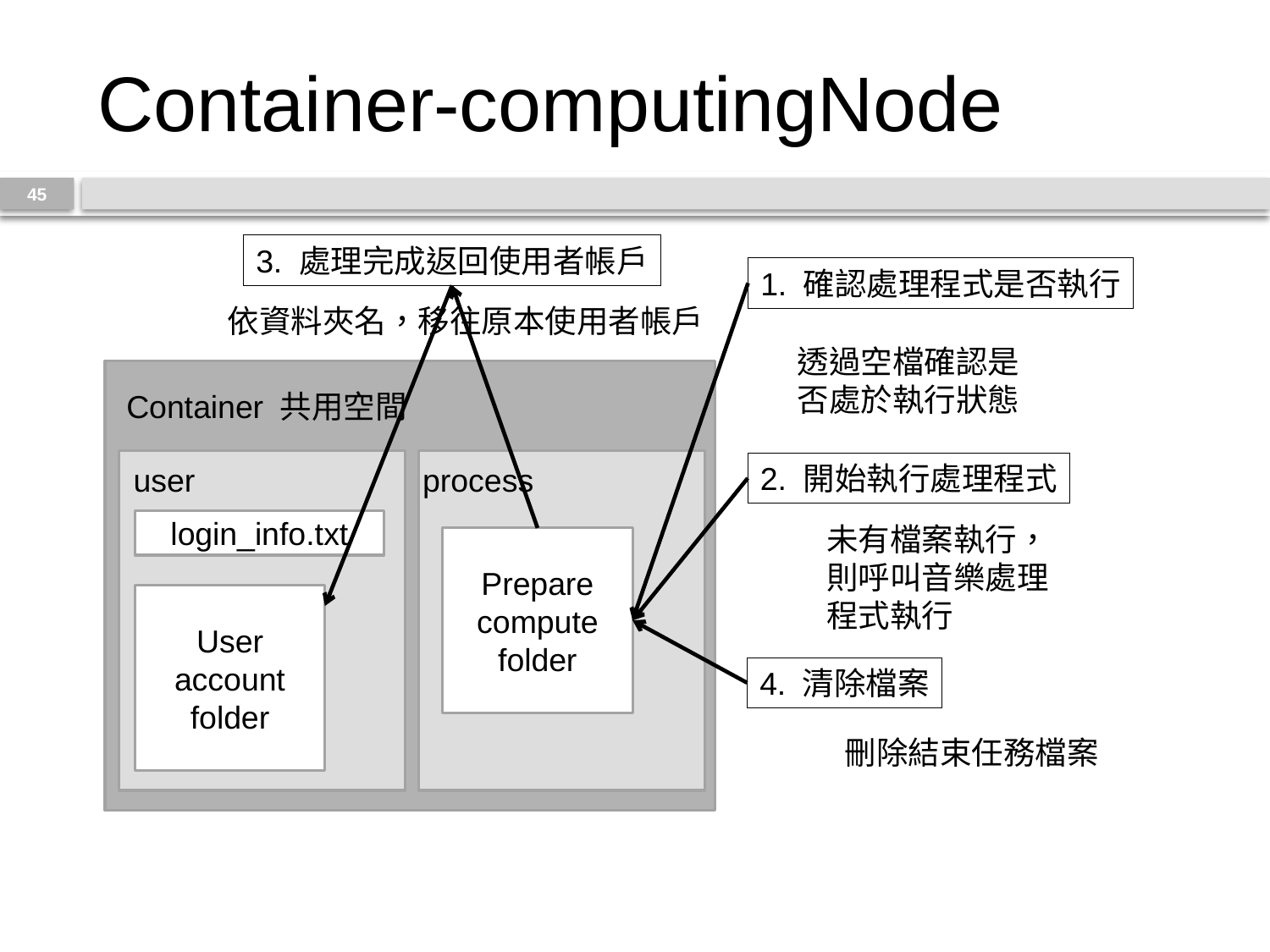

# Container-computingNode
45
3. 處理完成返回使用者帳戶
1. 確認處理程式是否執行
依資料夾名，移往原本使用者帳戶
透過空檔確認是
否處於執行狀態

Container 共用空間

user
process
login_info.txt
Prepare compute folder
User account
folder
2. 開始執行處理程式
未有檔案執行，
則呼叫音樂處理
程式執行
4. 清除檔案
刪除結束任務檔案